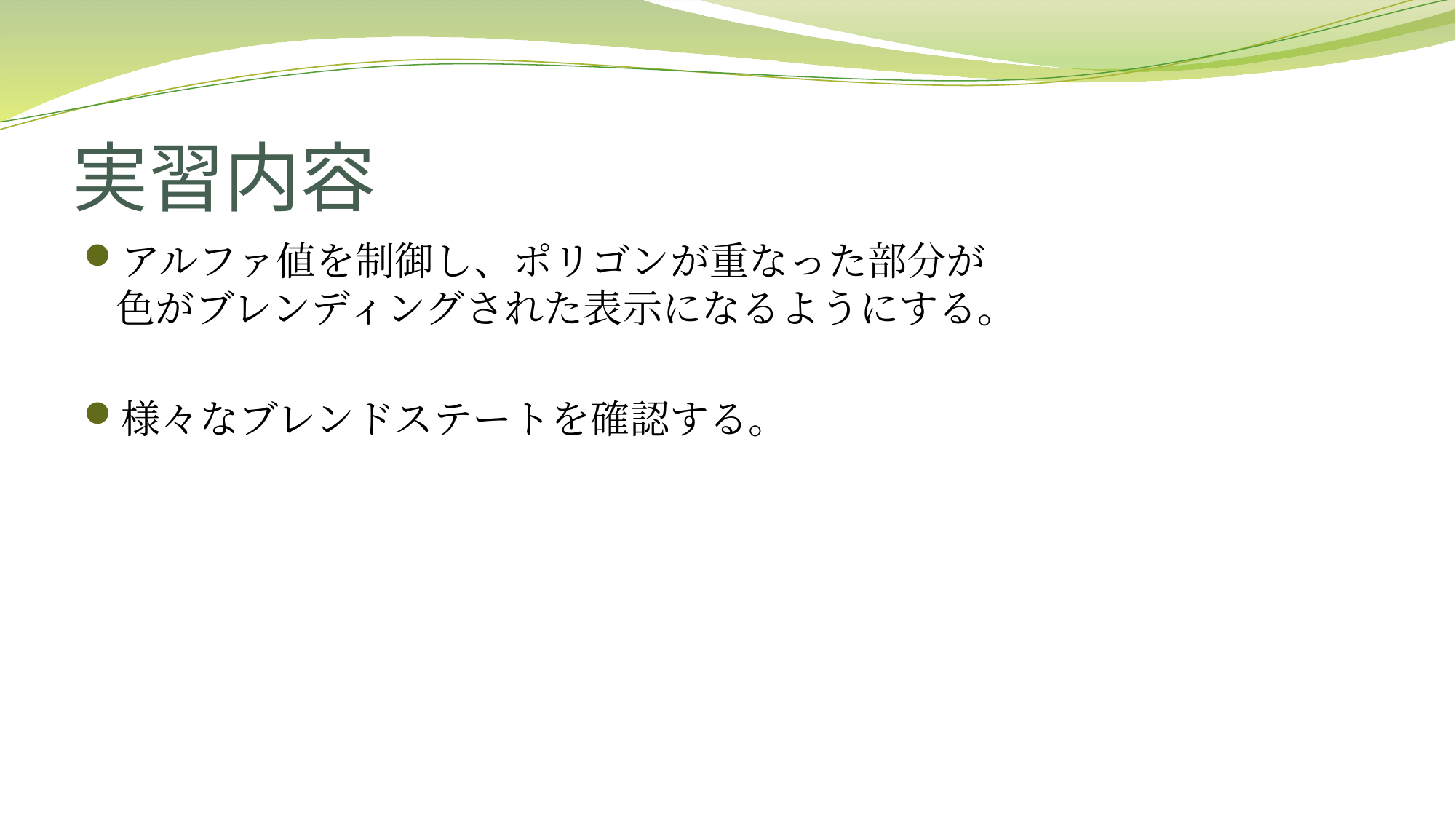

# 実習内容
アルファ値を制御し、ポリゴンが重なった部分が
色がブレンディングされた表示になるようにする。

様々なブレンドステートを確認する。